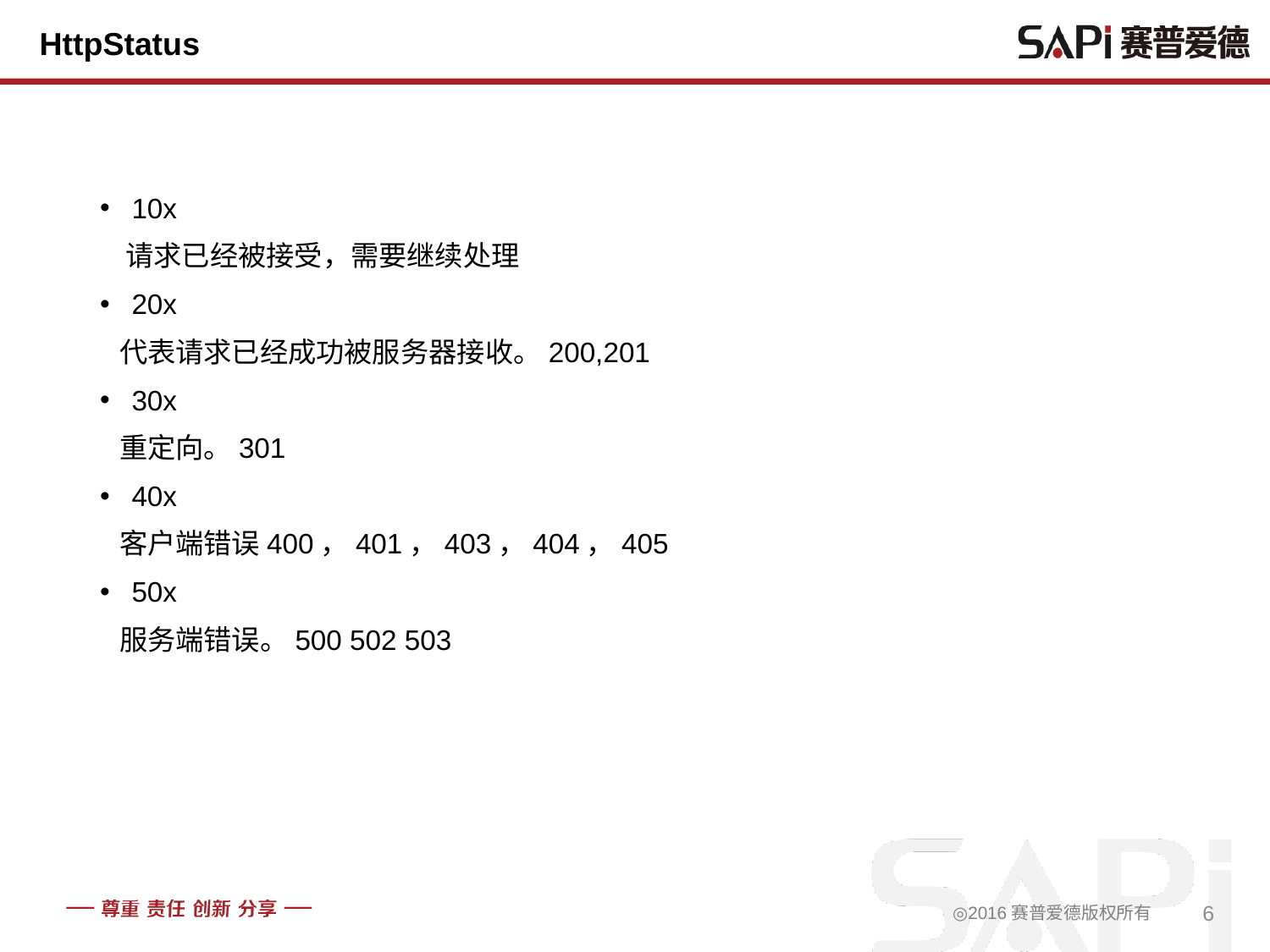

# HttpStatus
10x
   请求已经被接受，需要继续处理
20x
  代表请求已经成功被服务器接收。200,201
30x
  重定向。301
40x
  客户端错误400，401，403，404，405
50x
  服务端错误。500 502 503
6